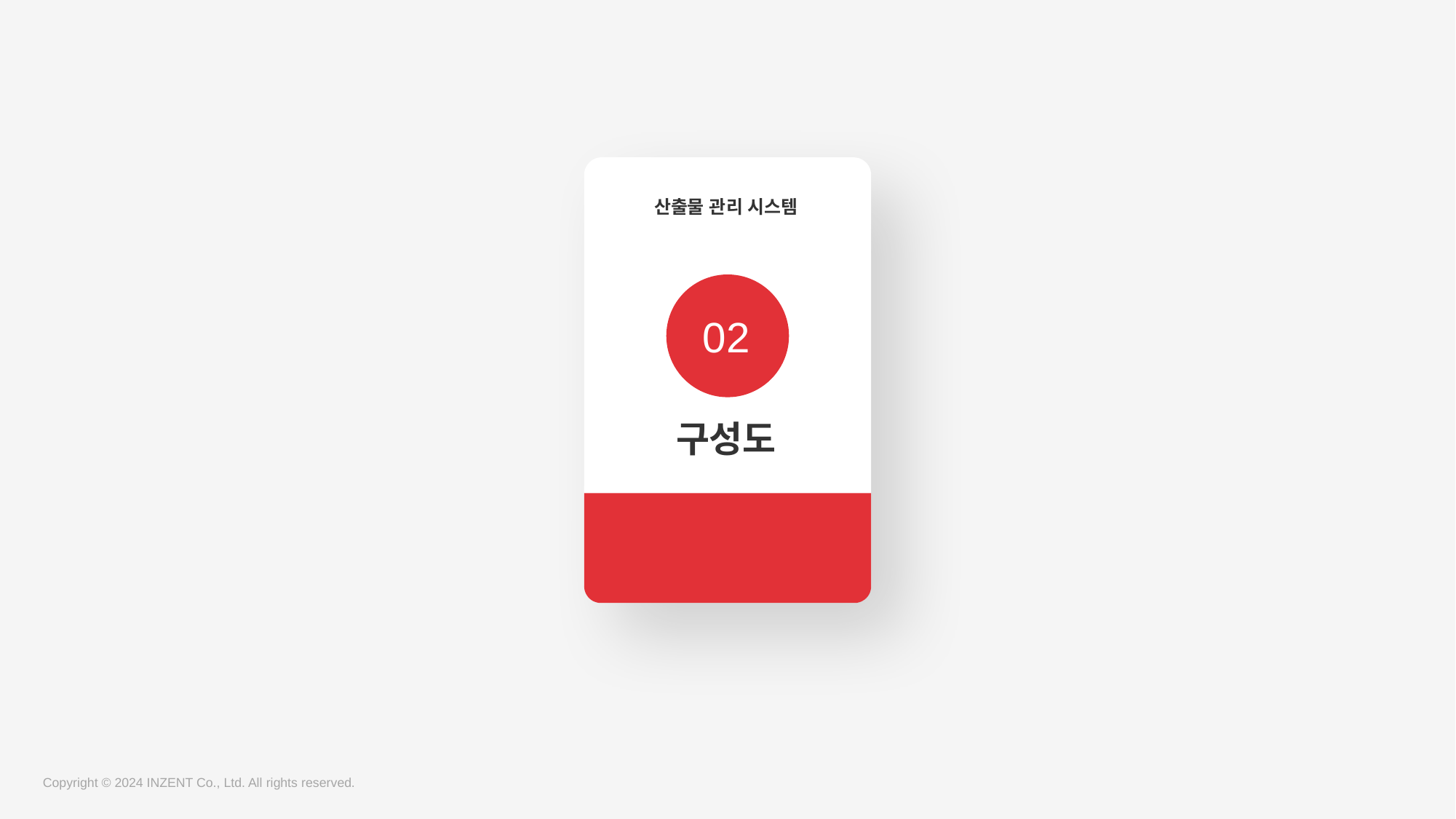

산출물 관리 시스템

02
구성도
시스템의 구조 및 구성도
에 대하여 설명한다.